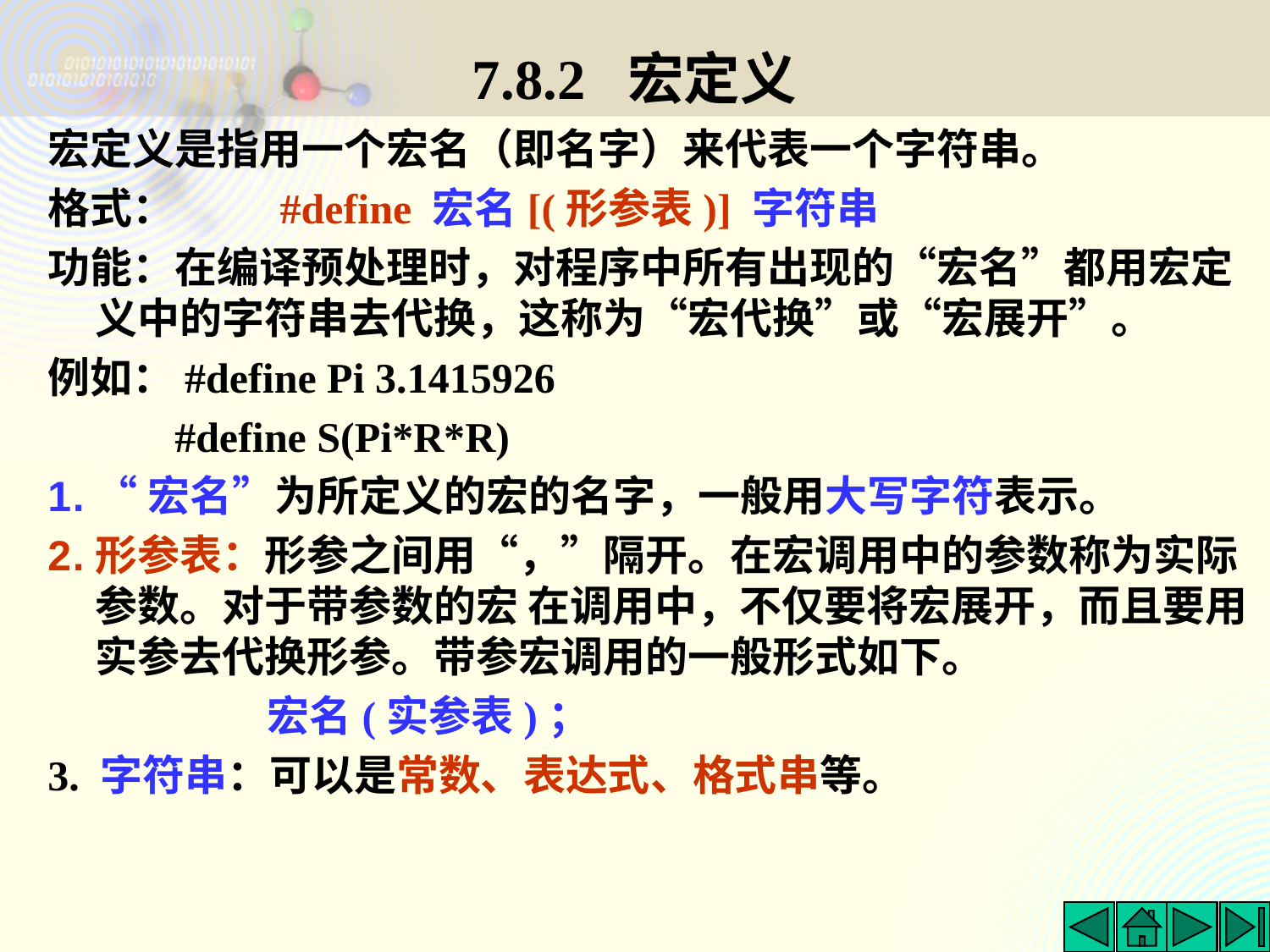

# 7.8.2  宏定义
宏定义是指用一个宏名（即名字）来代表一个字符串。
格式：          #define 宏名[(形参表)] 字符串
功能：在编译预处理时，对程序中所有出现的“宏名”都用宏定义中的字符串去代换，这称为“宏代换”或“宏展开”。
例如：#define Pi 3.1415926
            #define S(Pi*R*R)
“宏名”为所定义的宏的名字，一般用大写字符表示。
形参表：形参之间用“，”隔开。在宏调用中的参数称为实际参数。对于带参数的宏 在调用中，不仅要将宏展开，而且要用实参去代换形参。带参宏调用的一般形式如下。
                      宏名(实参表)；
3. 字符串：可以是常数、表达式、格式串等。